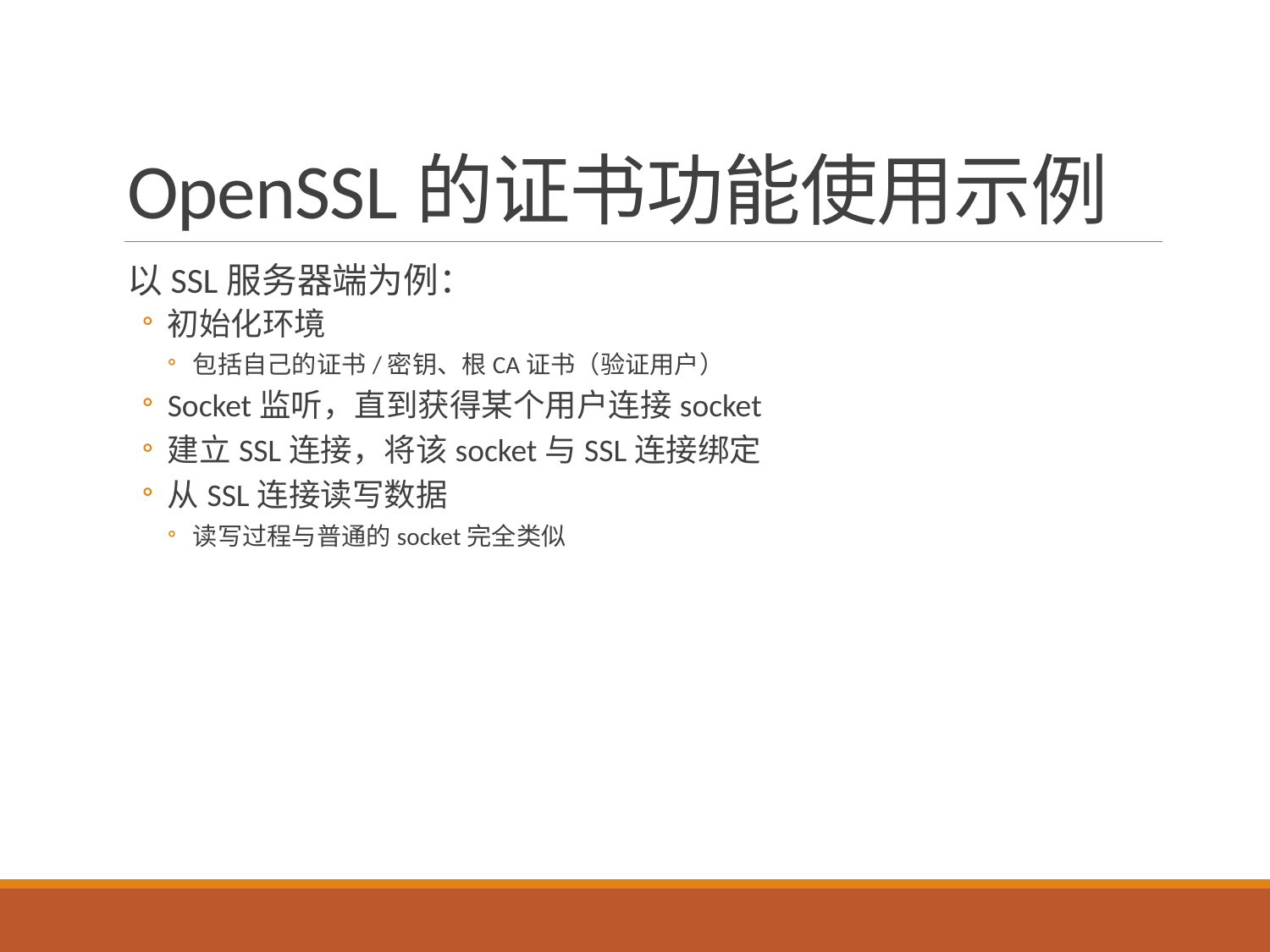

# OpenSSL的证书功能使用示例
以SSL服务器端为例：
初始化环境
包括自己的证书/密钥、根CA证书（验证用户）
Socket监听，直到获得某个用户连接socket
建立SSL连接，将该socket与SSL连接绑定
从SSL连接读写数据
读写过程与普通的socket完全类似
72